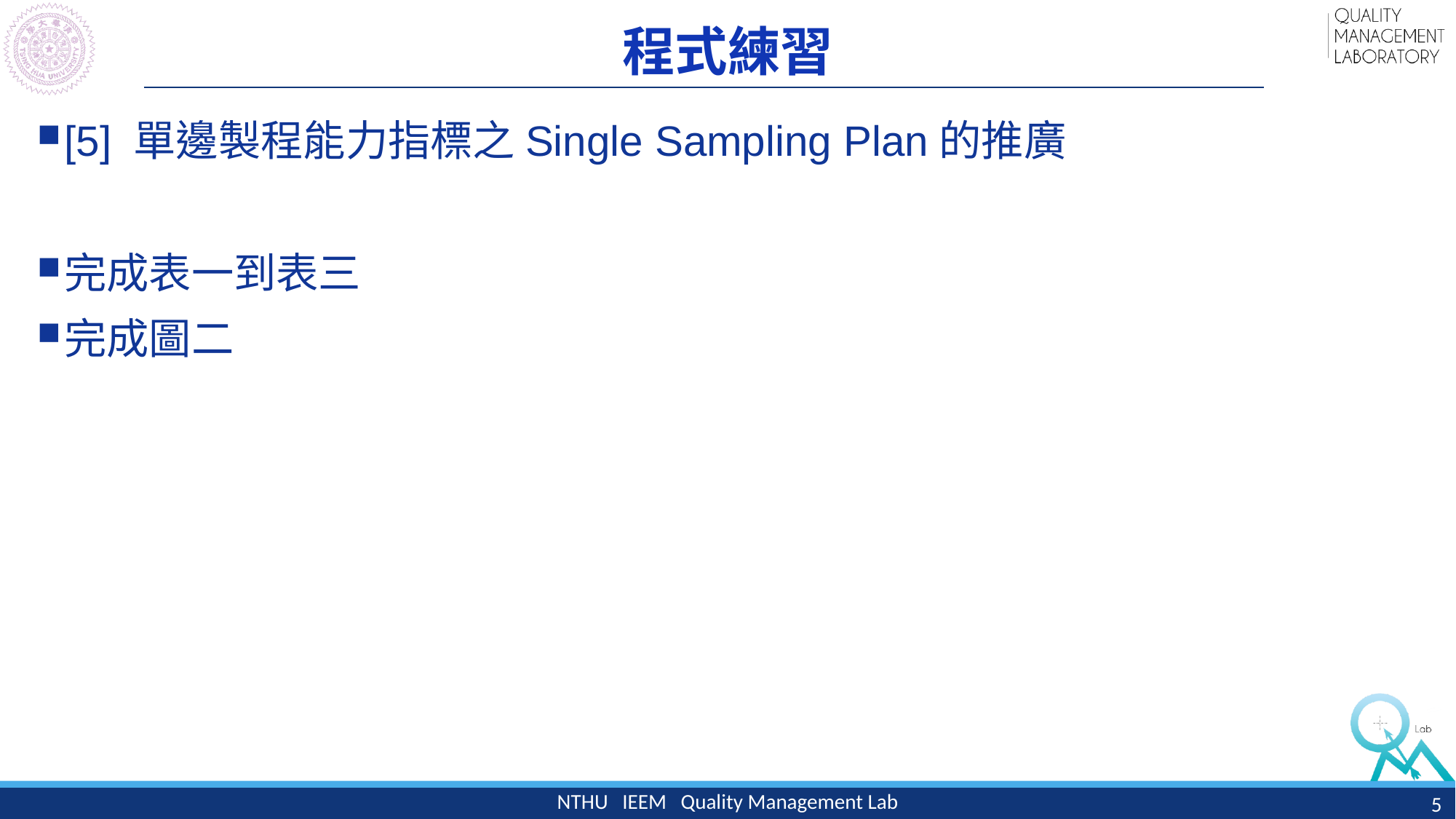

# 程式練習
[5] 單邊製程能力指標之Single Sampling Plan的推廣

完成表一到表三
完成圖二
5